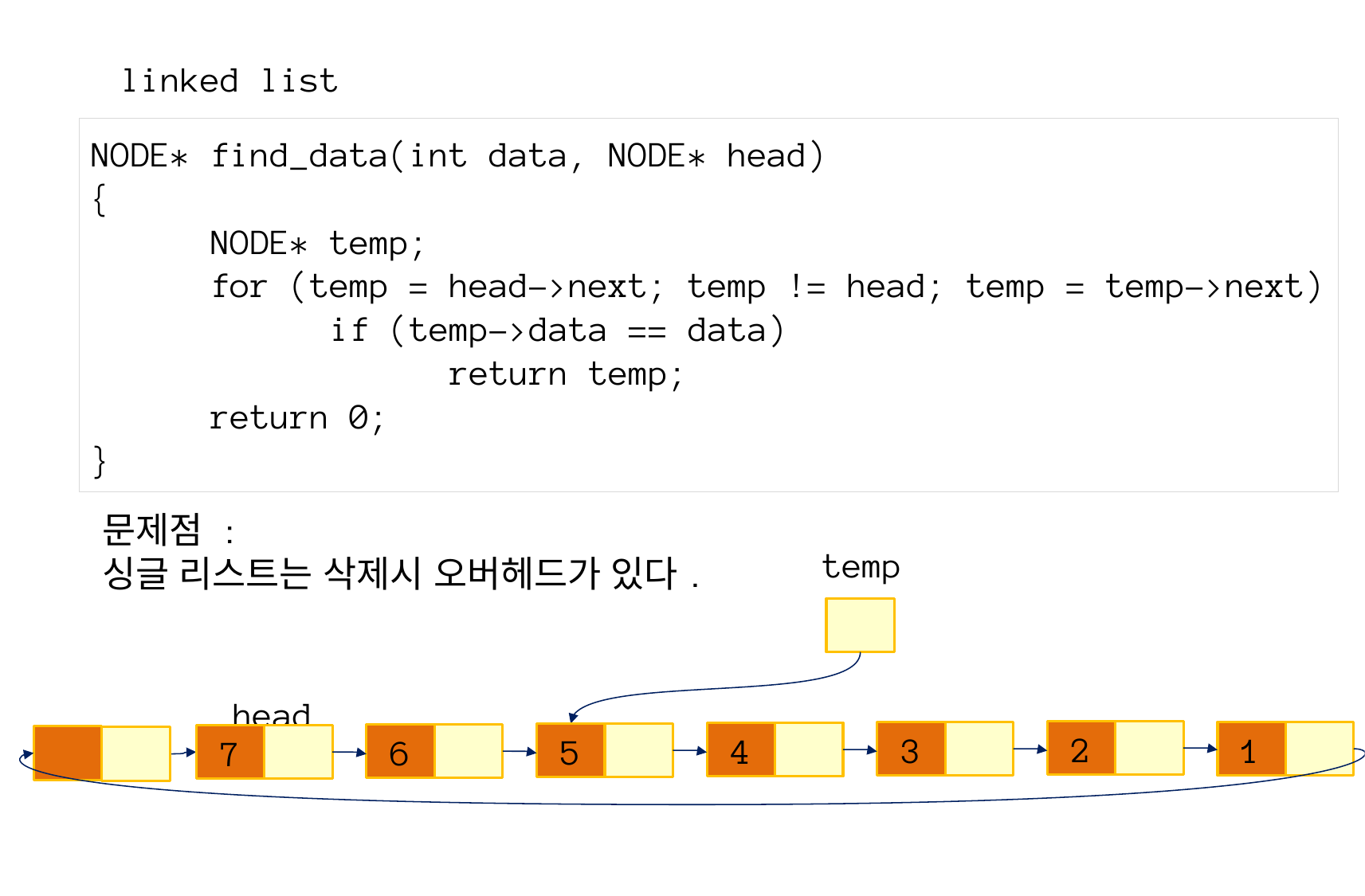

linked list
NODE* find_data(int data, NODE* head)
{
	NODE* temp;
	for (temp = head->next; temp != head; temp = temp->next)
		if (temp->data == data)
			return temp;
	return 0;
}
문제점 :
싱글 리스트는 삭제시 오버헤드가 있다.

temp

head
2

3

1

4

5

6

7